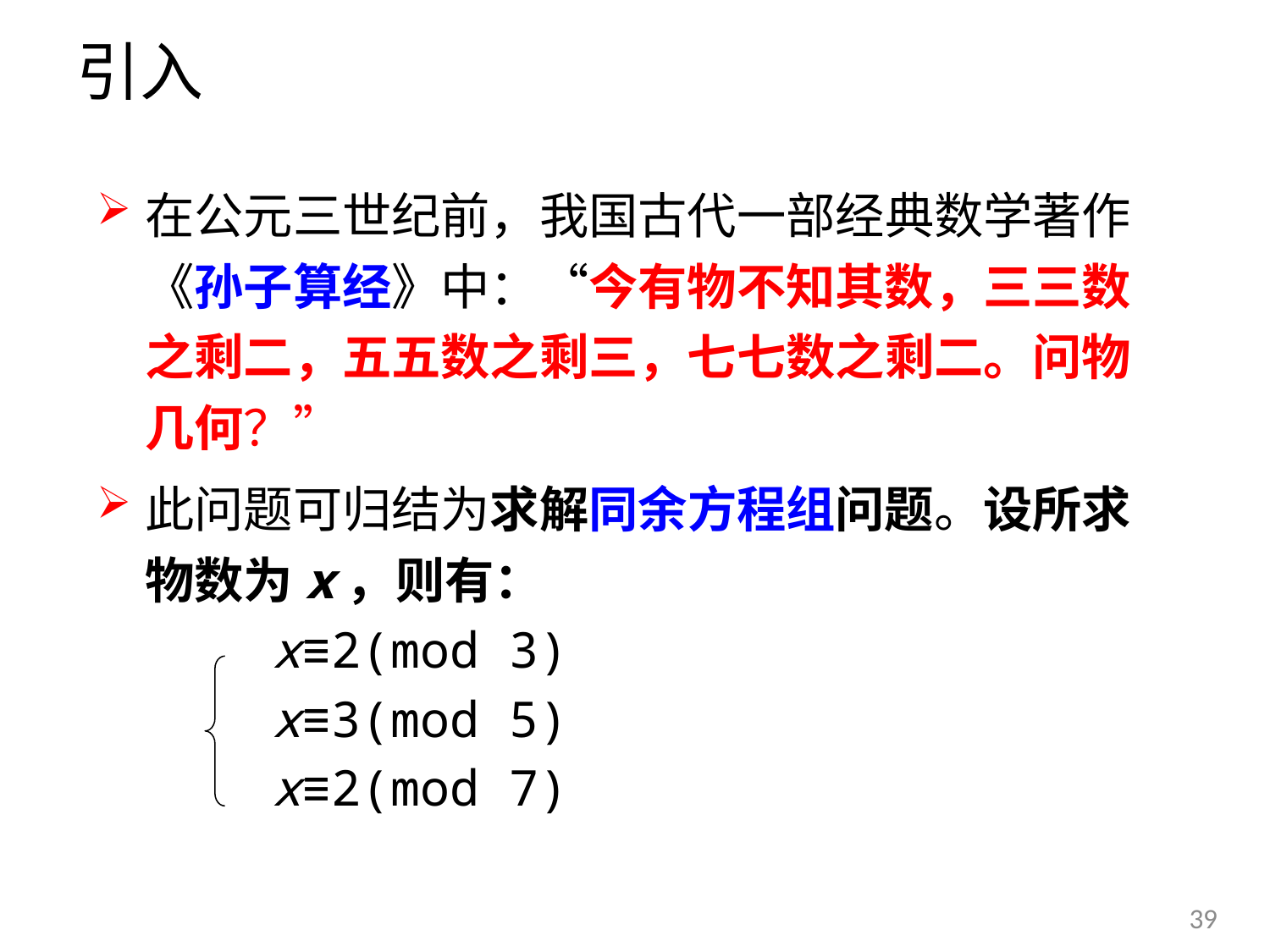

4.4.1 引入
# 引入
在公元三世纪前，我国古代一部经典数学著作《孙子算经》中：“今有物不知其数，三三数之剩二，五五数之剩三，七七数之剩二。问物几何？”
此问题可归结为求解同余方程组问题。设所求物数为x，则有：
		x≡2(mod 3)
		x≡3(mod 5)
		x≡2(mod 7)

39